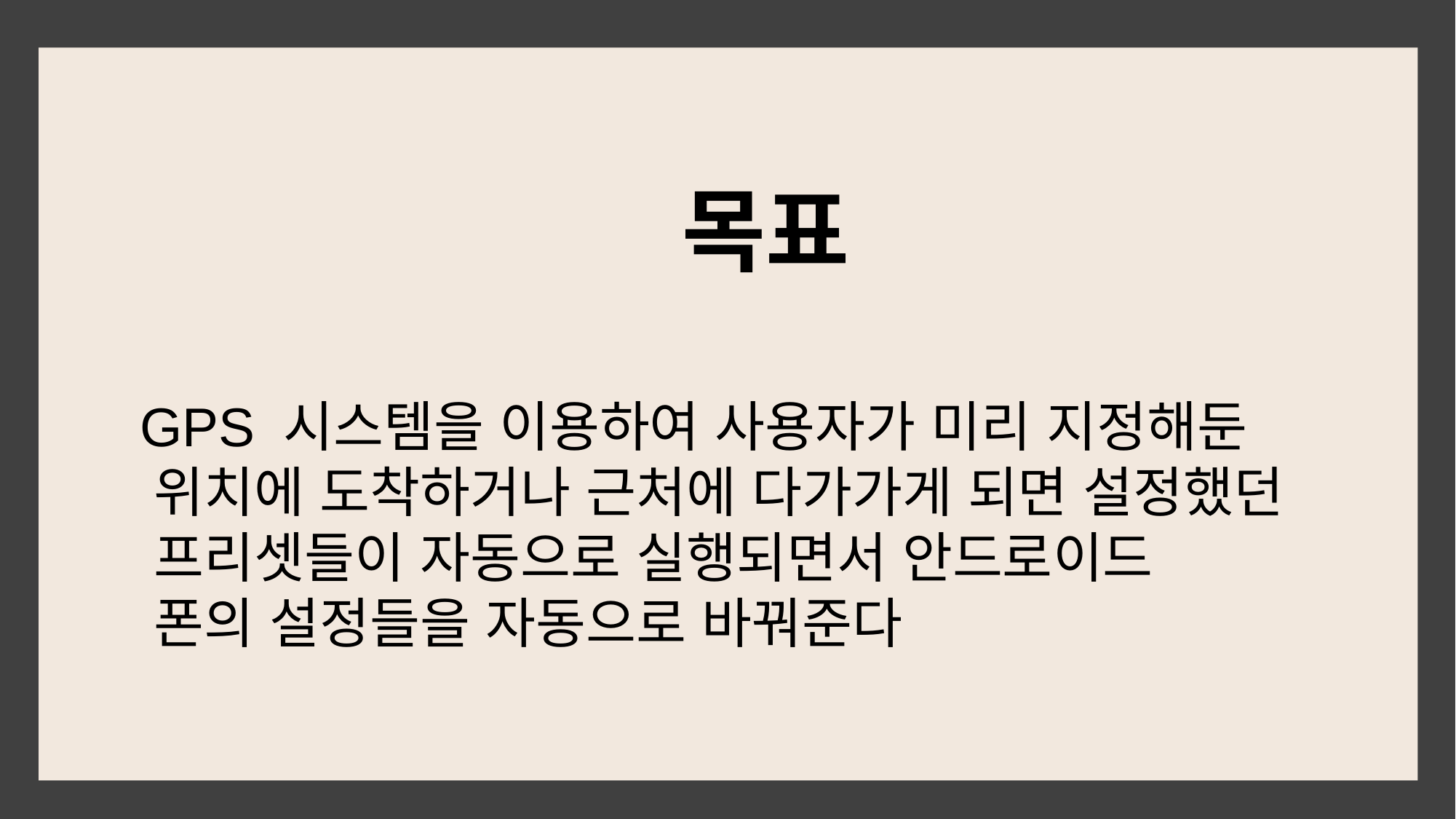

목표

      GPS 시스템을 이용하여 사용자가 미리 지정해둔
      위치에 도착하거나 근처에 다가가게 되면 설정했던
      프리셋들이 자동으로 실행되면서 안드로이드
      폰의 설정들을 자동으로 바꿔준다